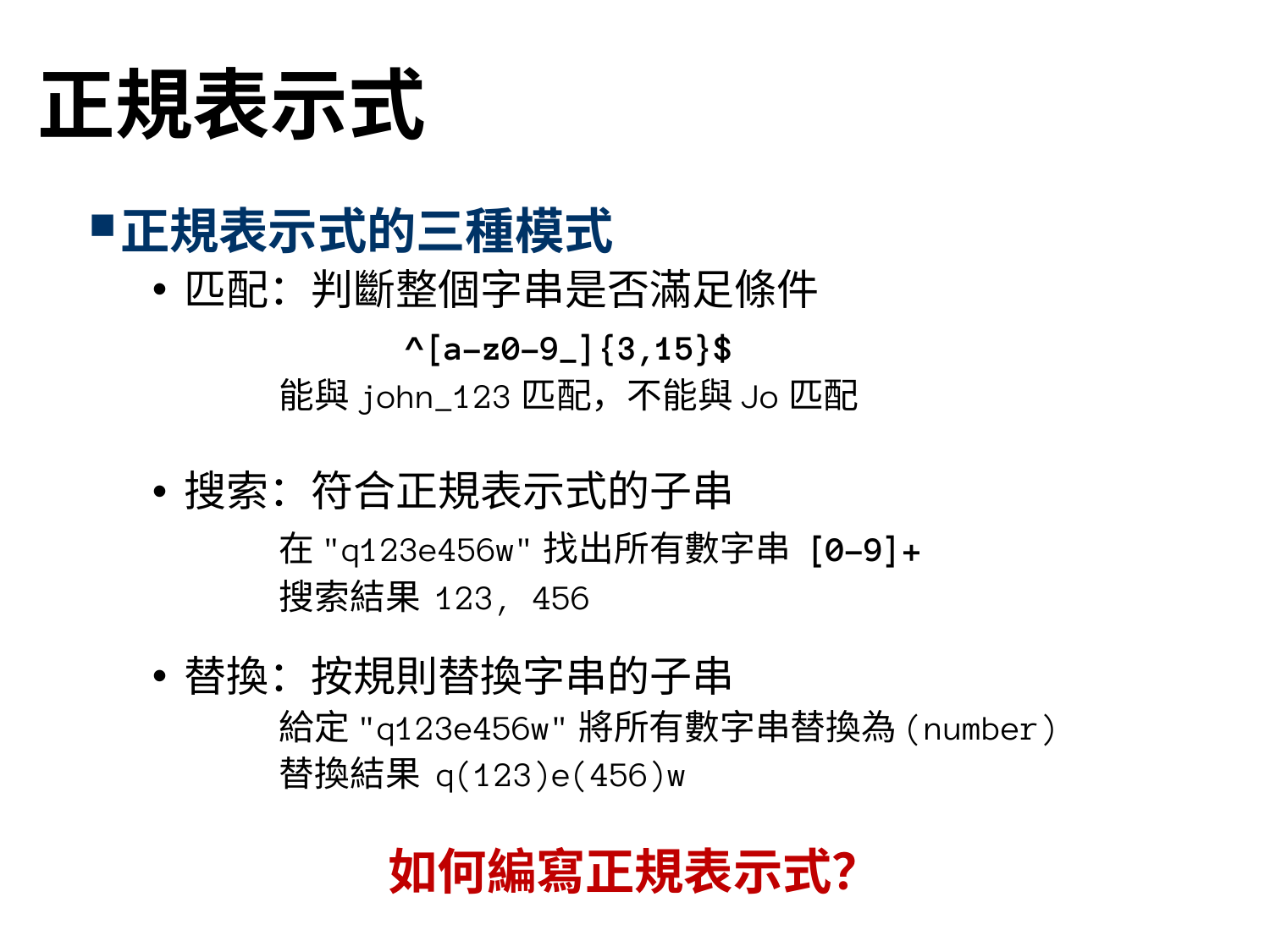

# 正規表示式
正規表示式的三種模式
匹配：判斷整個字串是否滿足條件
		^[a-z0-9_]{3,15}$
	能與john_123匹配，不能與Jo匹配

搜索：符合正規表示式的子串
	在"q123e456w"找出所有數字串 [0-9]+
	搜索結果 123, 456

替換：按規則替換字串的子串
	給定"q123e456w"將所有數字串替換為(number)
	替換結果 q(123)e(456)w

如何編寫正規表示式？